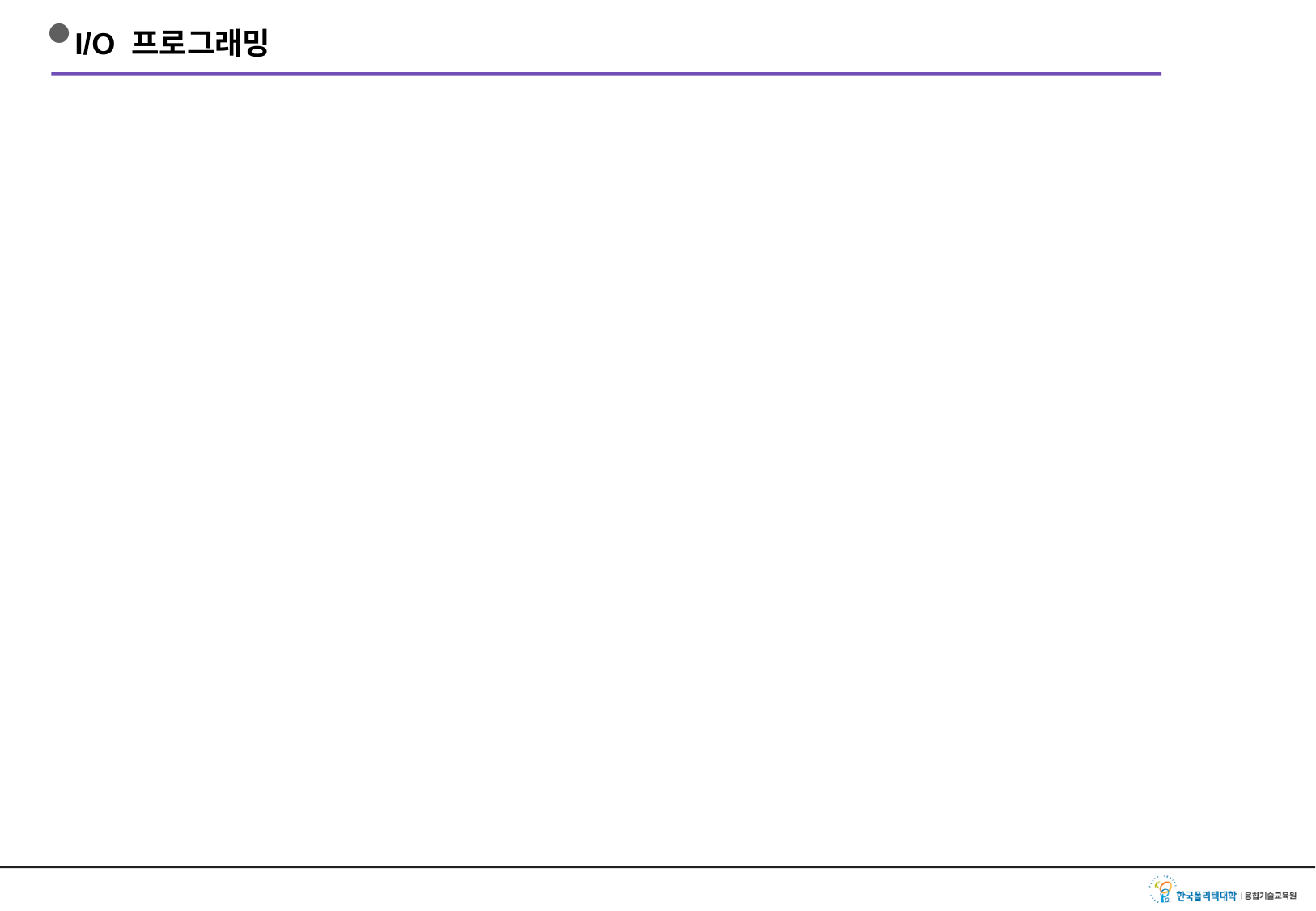

# I/O 프로그래밍
데이터를 읽어내는 Input 기능과 데이터를 출력해 주는 Output기능을 활용하는 프로그래밍
API에서 많은 Input방식/ Output방식 지원
데이터 입력의 대상
키보드, 파일, 네트워크를 통해 들어오는 데이터
데이터 출력의 대상
모니터, 파일, 외부 네트워크